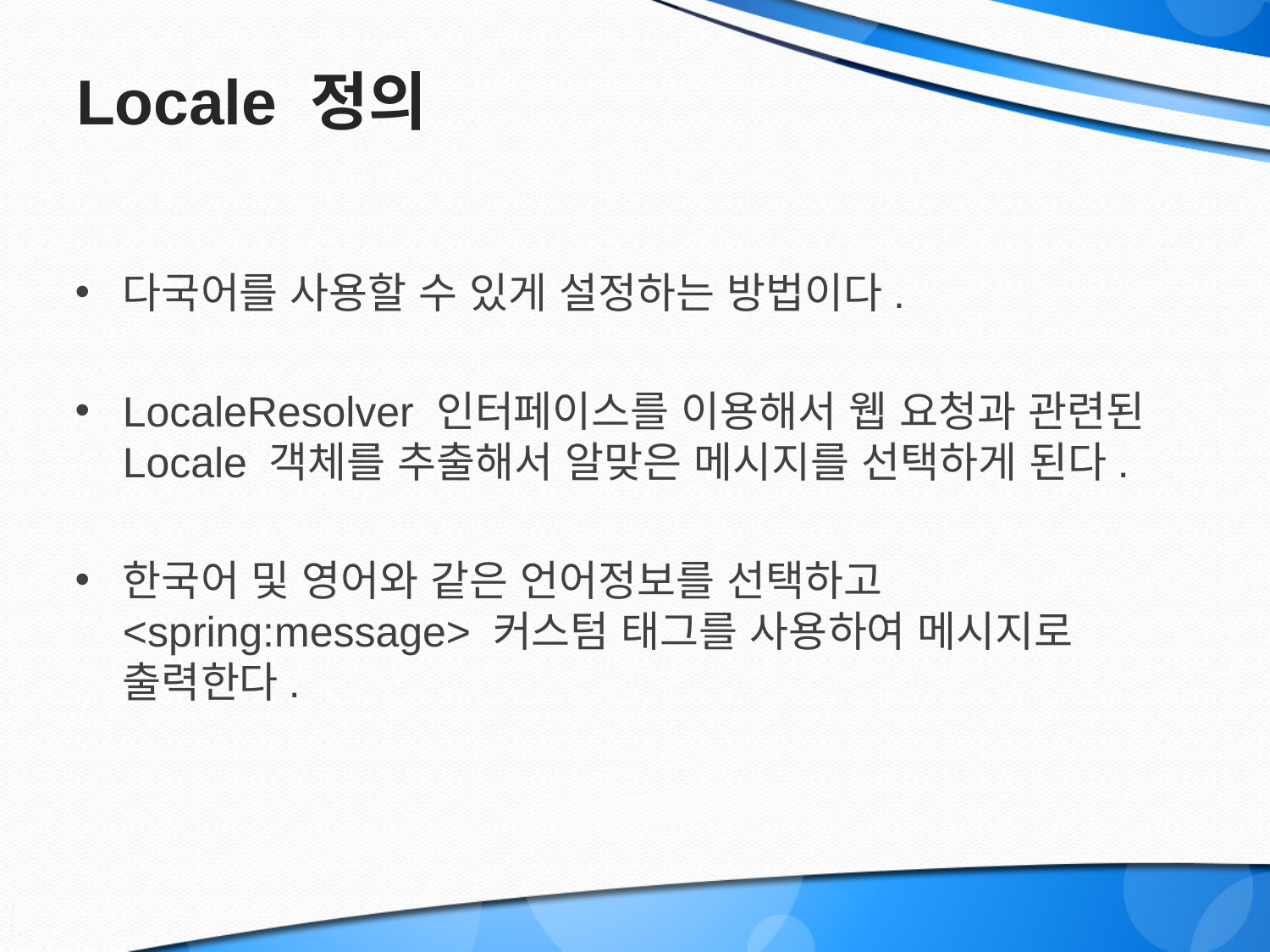

# Locale 정의

다국어를 사용할 수 있게 설정하는 방법이다.

LocaleResolver 인터페이스를 이용해서 웹 요청과 관련된 Locale 객체를 추출해서 알맞은 메시지를 선택하게 된다.

한국어 및 영어와 같은 언어정보를 선택하고<spring:message> 커스텀 태그를 사용하여 메시지로 출력한다.